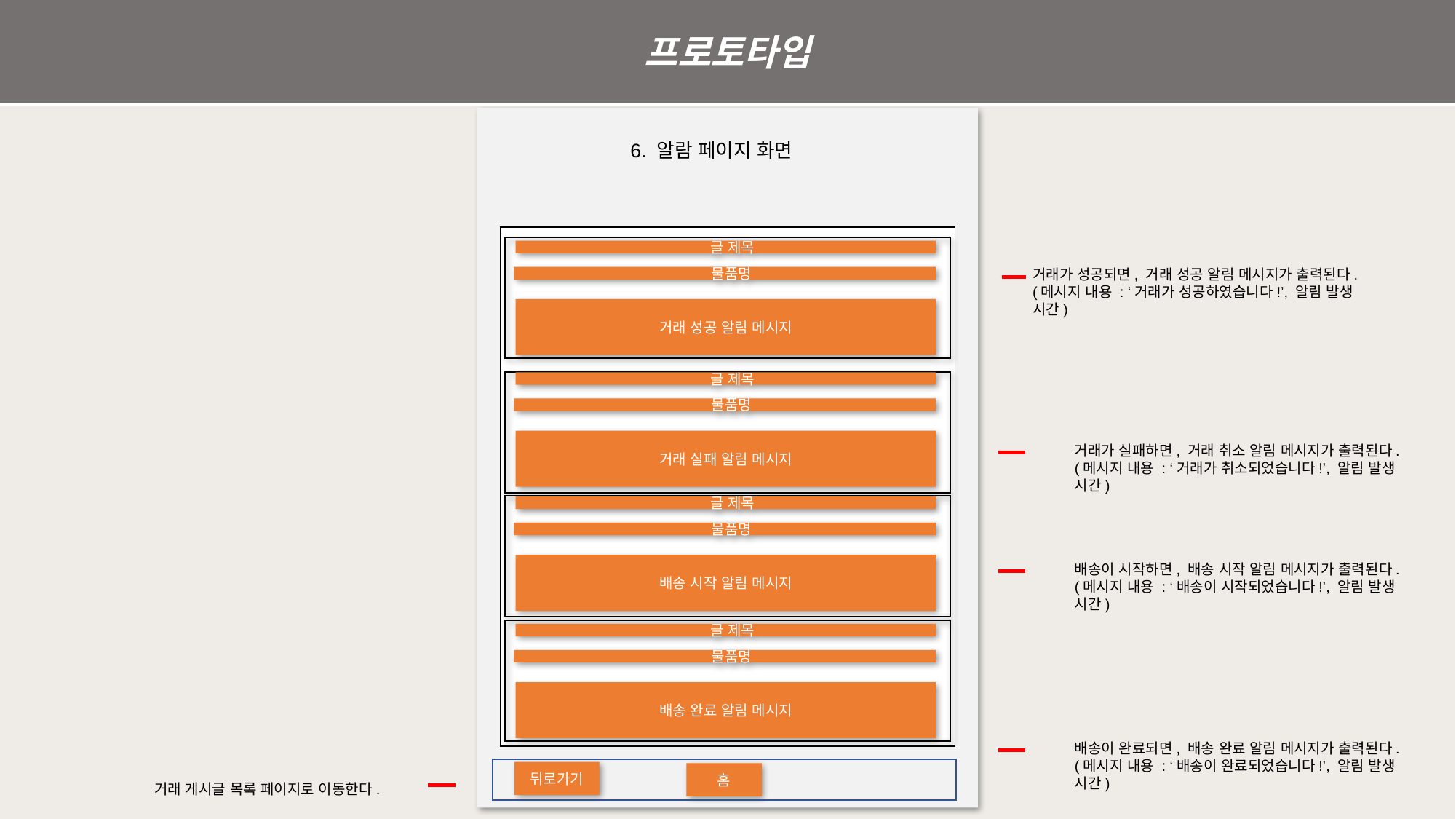

프로토타입

6. 알람 페이지 화면
|  |
| --- |

   글 제목
거래가 성공되면, 거래 성공 알림 메시지가 출력된다.
(메시지 내용 : ‘거래가 성공하였습니다!’, 알림 발생 시간)
   물품명
거래 성공 알림 메시지

   글 제목
   물품명
거래 실패 알림 메시지
거래가 실패하면, 거래 취소 알림 메시지가 출력된다.
(메시지 내용 : ‘거래가 취소되었습니다!’, 알림 발생 시간)

   글 제목
   물품명
배송이 시작하면, 배송 시작 알림 메시지가 출력된다.
(메시지 내용 : ‘배송이 시작되었습니다!’, 알림 발생 시간)
배송 시작 알림 메시지

   글 제목
   물품명
배송 완료 알림 메시지
배송이 완료되면, 배송 완료 알림 메시지가 출력된다.
(메시지 내용 : ‘배송이 완료되었습니다!’, 알림 발생 시간)

뒤로가기
홈
거래 게시글 목록 페이지로 이동한다.